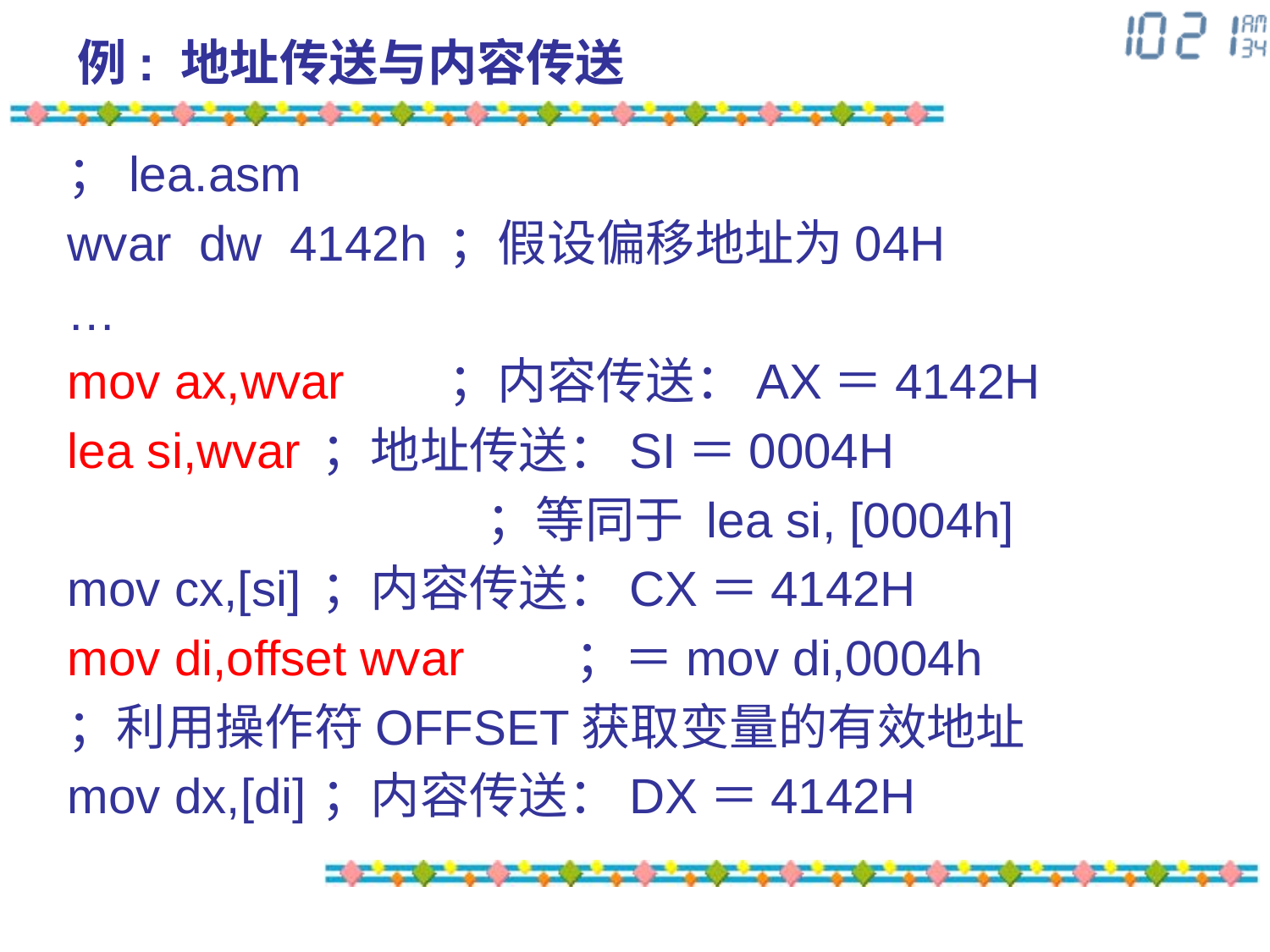

# 例: 地址传送与内容传送
；lea.asm
wvar  dw  4142h	；假设偏移地址为04H
…
mov ax,wvar	；内容传送：AX＝4142H
lea si,wvar	；地址传送：SI＝0004H
                                     ；等同于 lea si, [0004h]
mov cx,[si]	；内容传送：CX＝4142H
mov di,offset wvar	；＝mov di,0004h
；利用操作符OFFSET获取变量的有效地址
mov dx,[di] 	；内容传送：DX＝4142H